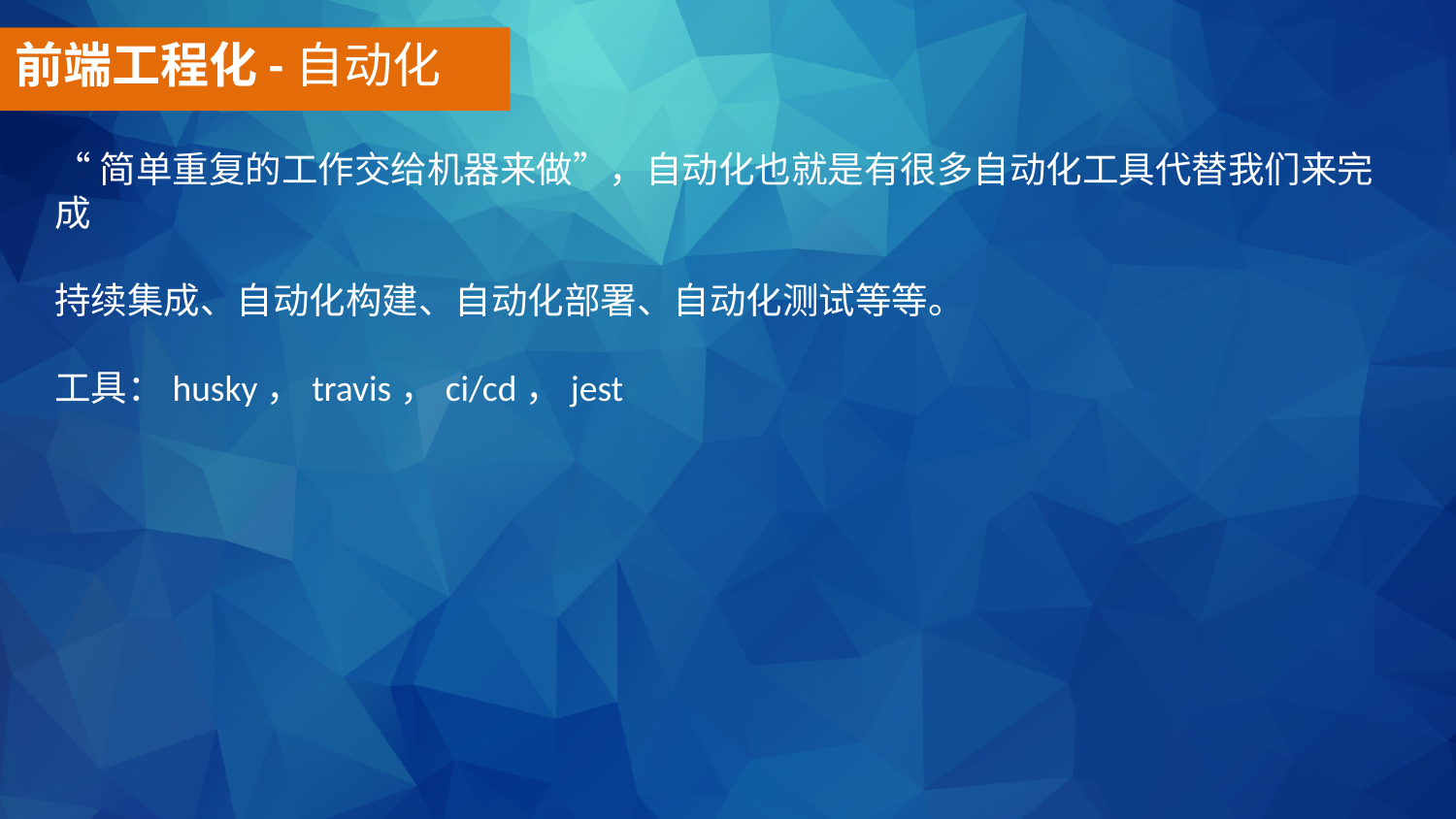

前端工程化-自动化

“简单重复的工作交给机器来做”，自动化也就是有很多自动化工具代替我们来完成

持续集成、自动化构建、自动化部署、自动化测试等等。

工具：husky，travis，ci/cd，jest